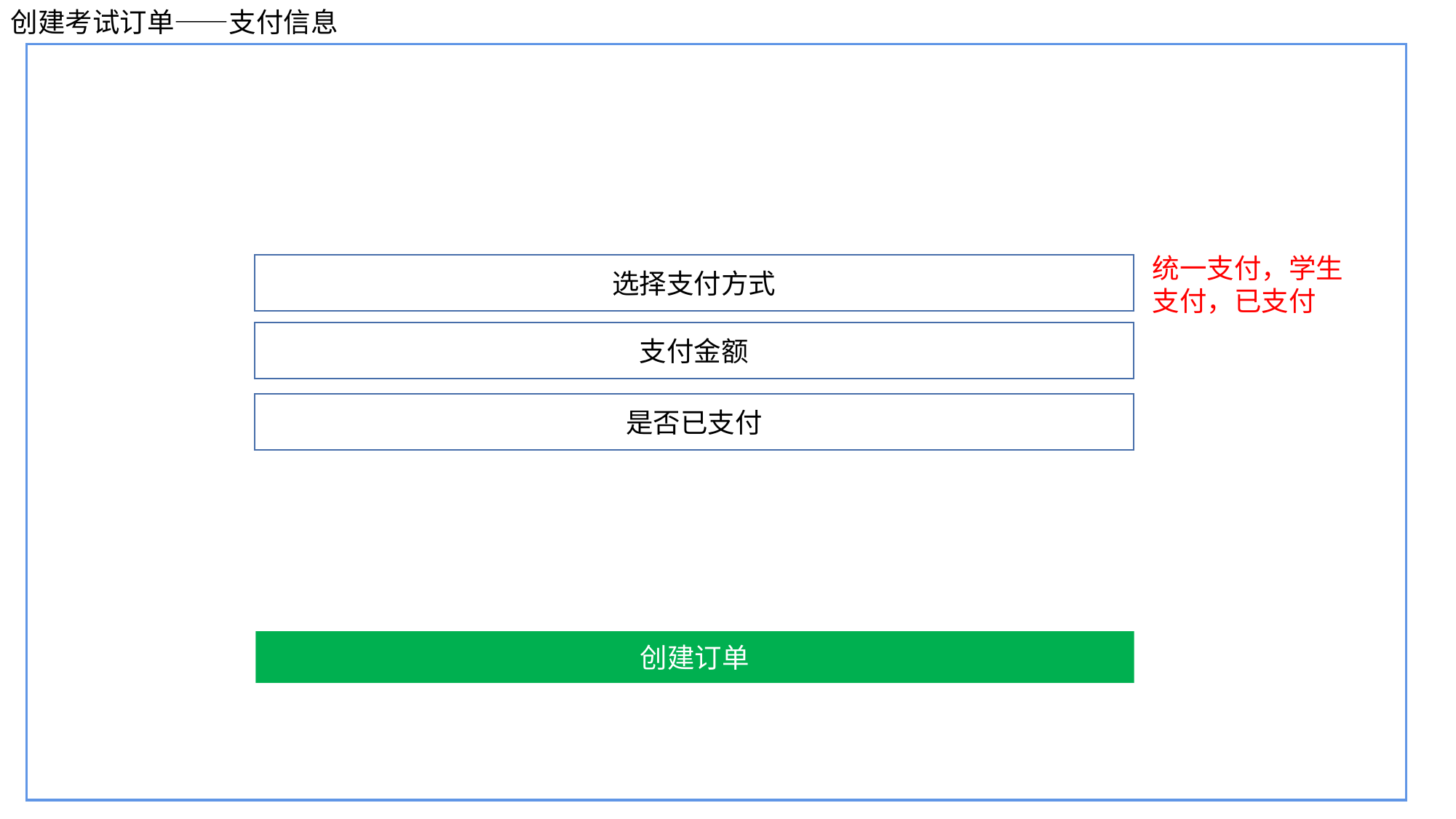

创建考试订单——支付信息

统一支付，学生支付，已支付
选择支付方式
支付金额
是否已支付
创建订单